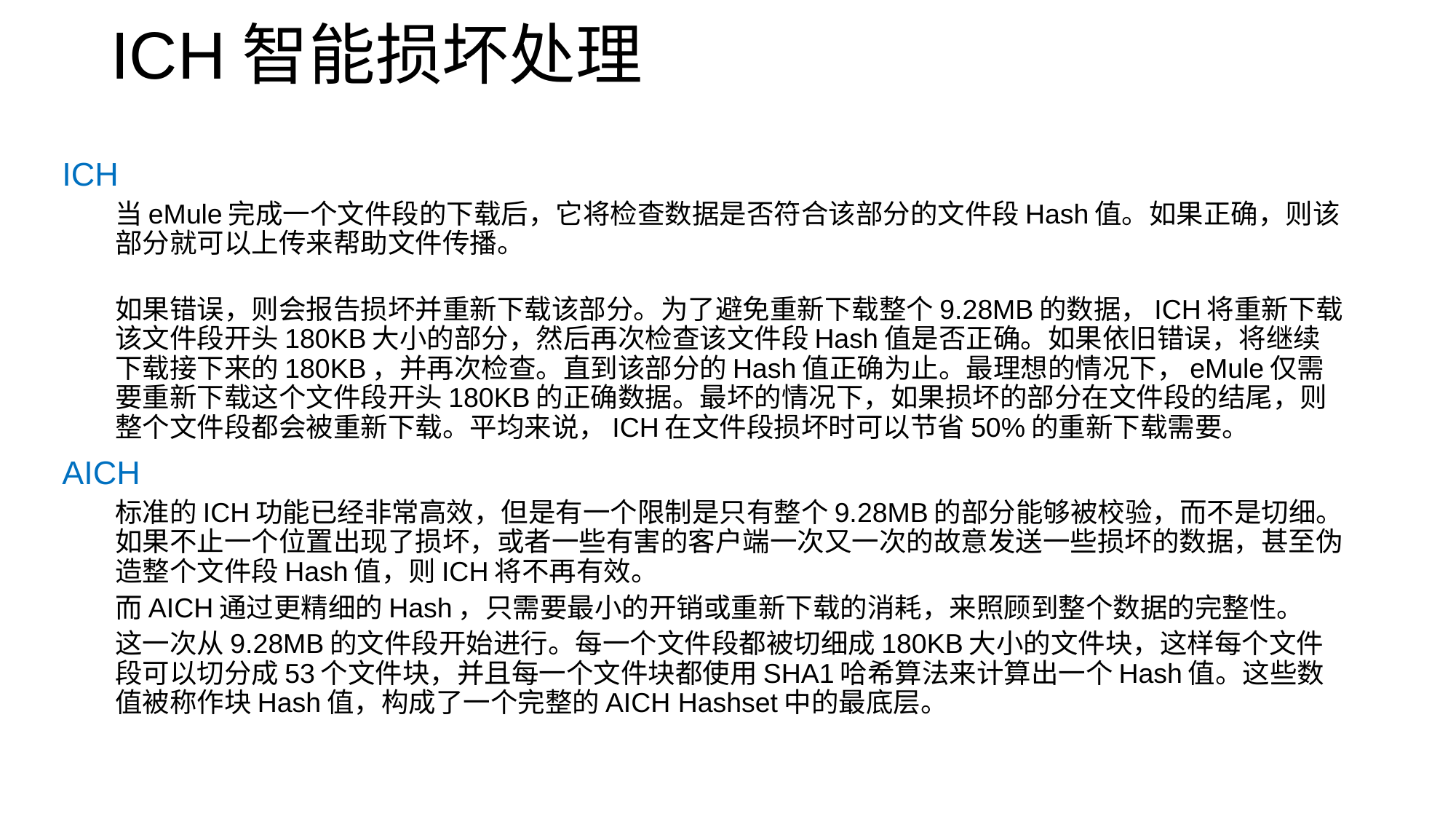

# ICH智能损坏处理
ICH
当eMule完成一个文件段的下载后，它将检查数据是否符合该部分的文件段Hash值。如果正确，则该部分就可以上传来帮助文件传播。
如果错误，则会报告损坏并重新下载该部分。为了避免重新下载整个9.28MB的数据，ICH将重新下载该文件段开头180KB大小的部分，然后再次检查该文件段Hash值是否正确。如果依旧错误，将继续下载接下来的180KB，并再次检查。直到该部分的Hash值正确为止。最理想的情况下，eMule仅需要重新下载这个文件段开头180KB的正确数据。最坏的情况下，如果损坏的部分在文件段的结尾，则整个文件段都会被重新下载。平均来说，ICH在文件段损坏时可以节省50%的重新下载需要。
AICH
标准的ICH功能已经非常高效，但是有一个限制是只有整个9.28MB的部分能够被校验，而不是切细。如果不止一个位置出现了损坏，或者一些有害的客户端一次又一次的故意发送一些损坏的数据，甚至伪造整个文件段Hash值，则ICH将不再有效。
而AICH通过更精细的Hash，只需要最小的开销或重新下载的消耗，来照顾到整个数据的完整性。
这一次从9.28MB的文件段开始进行。每一个文件段都被切细成180KB大小的文件块，这样每个文件段可以切分成53个文件块，并且每一个文件块都使用SHA1哈希算法来计算出一个Hash值。这些数值被称作块Hash值，构成了一个完整的AICH Hashset中的最底层。